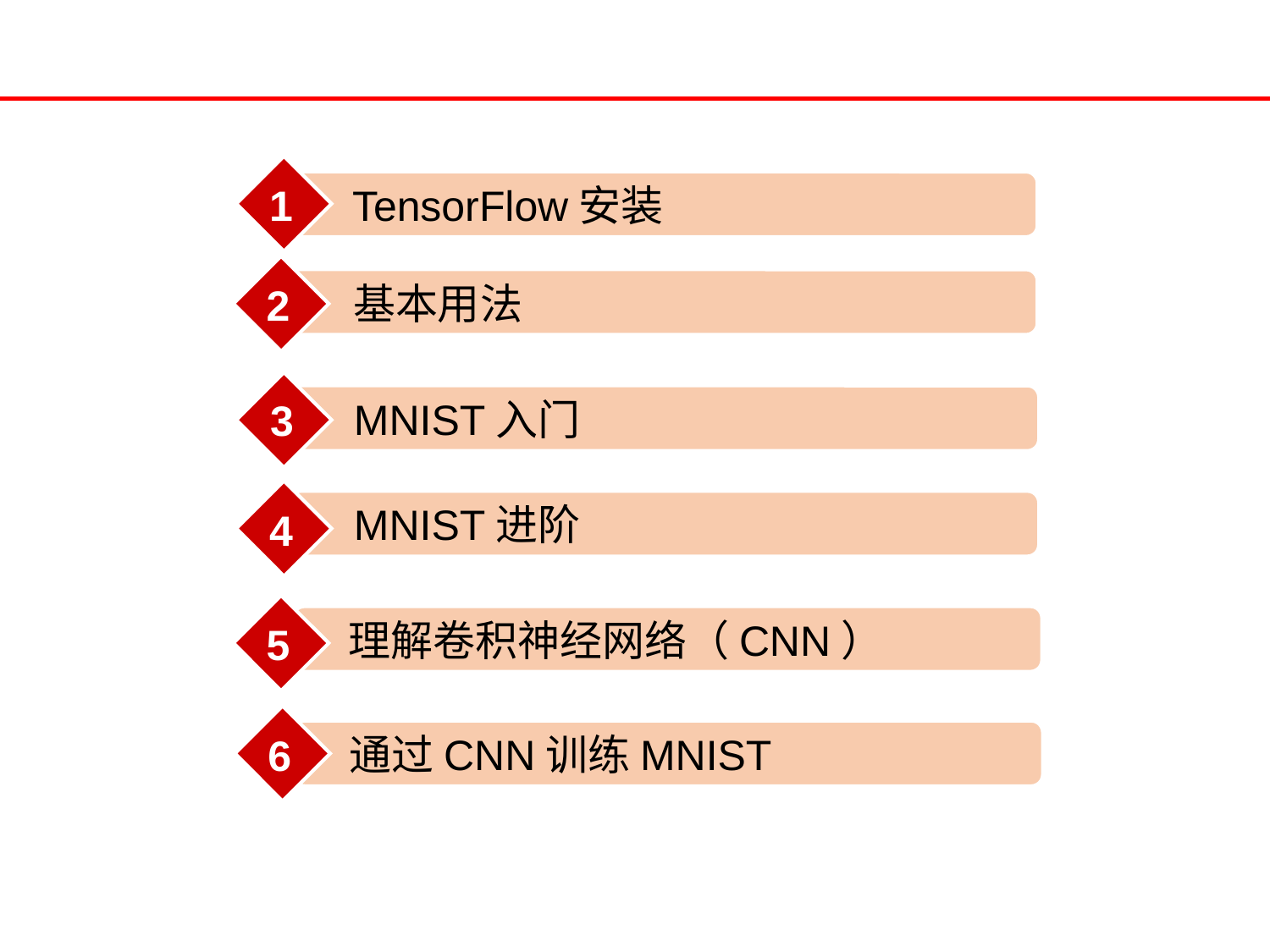

1
    TensorFlow安装

    基本用法
2

    MNIST入门
3

    MNIST进阶
4

   理解卷积神经网络（CNN）
5

   通过CNN训练MNIST
6